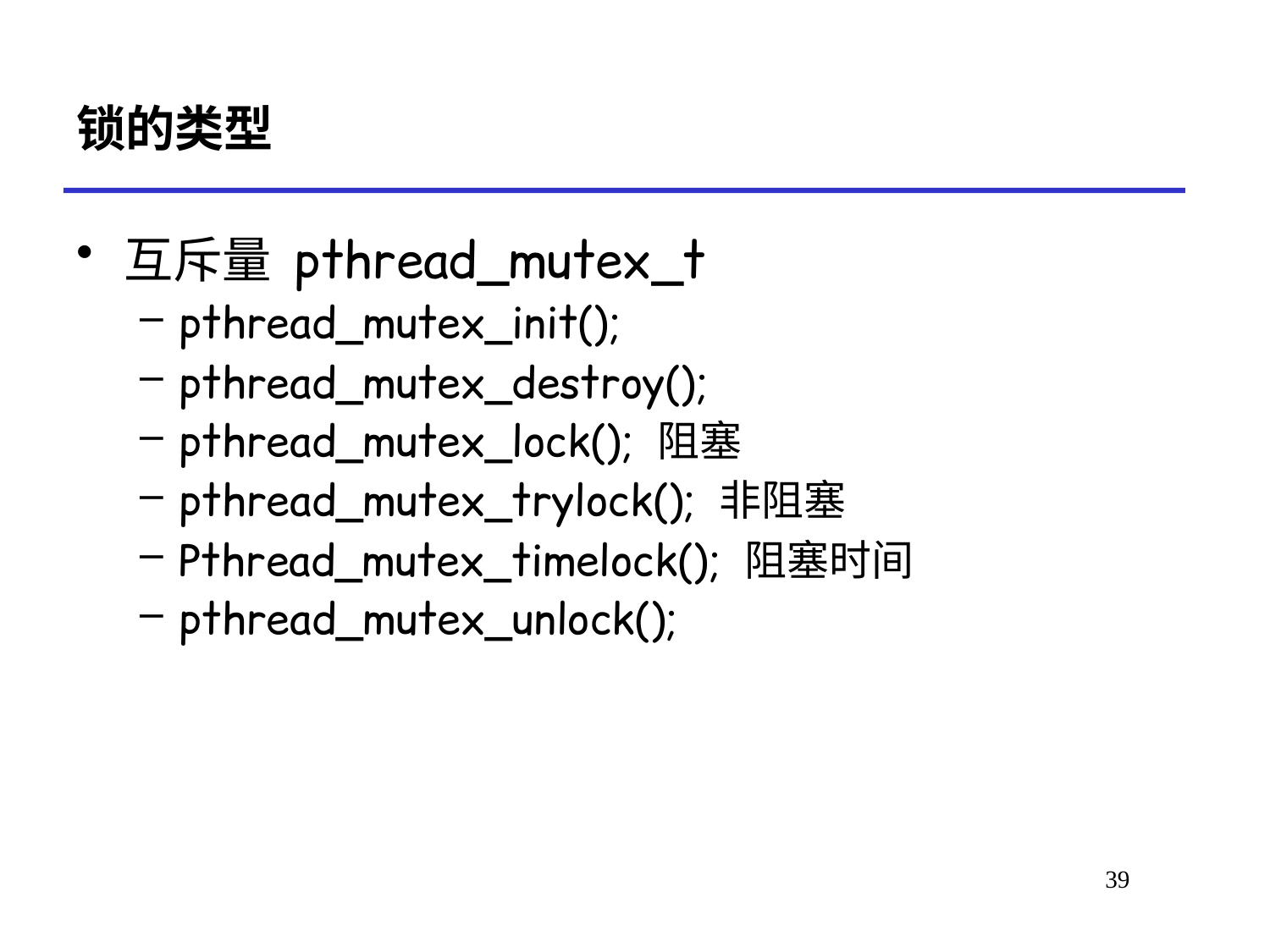

# 锁的类型
互斥量 pthread_mutex_t
pthread_mutex_init();
pthread_mutex_destroy();
pthread_mutex_lock(); 阻塞
pthread_mutex_trylock(); 非阻塞
Pthread_mutex_timelock(); 阻塞时间
pthread_mutex_unlock();

39